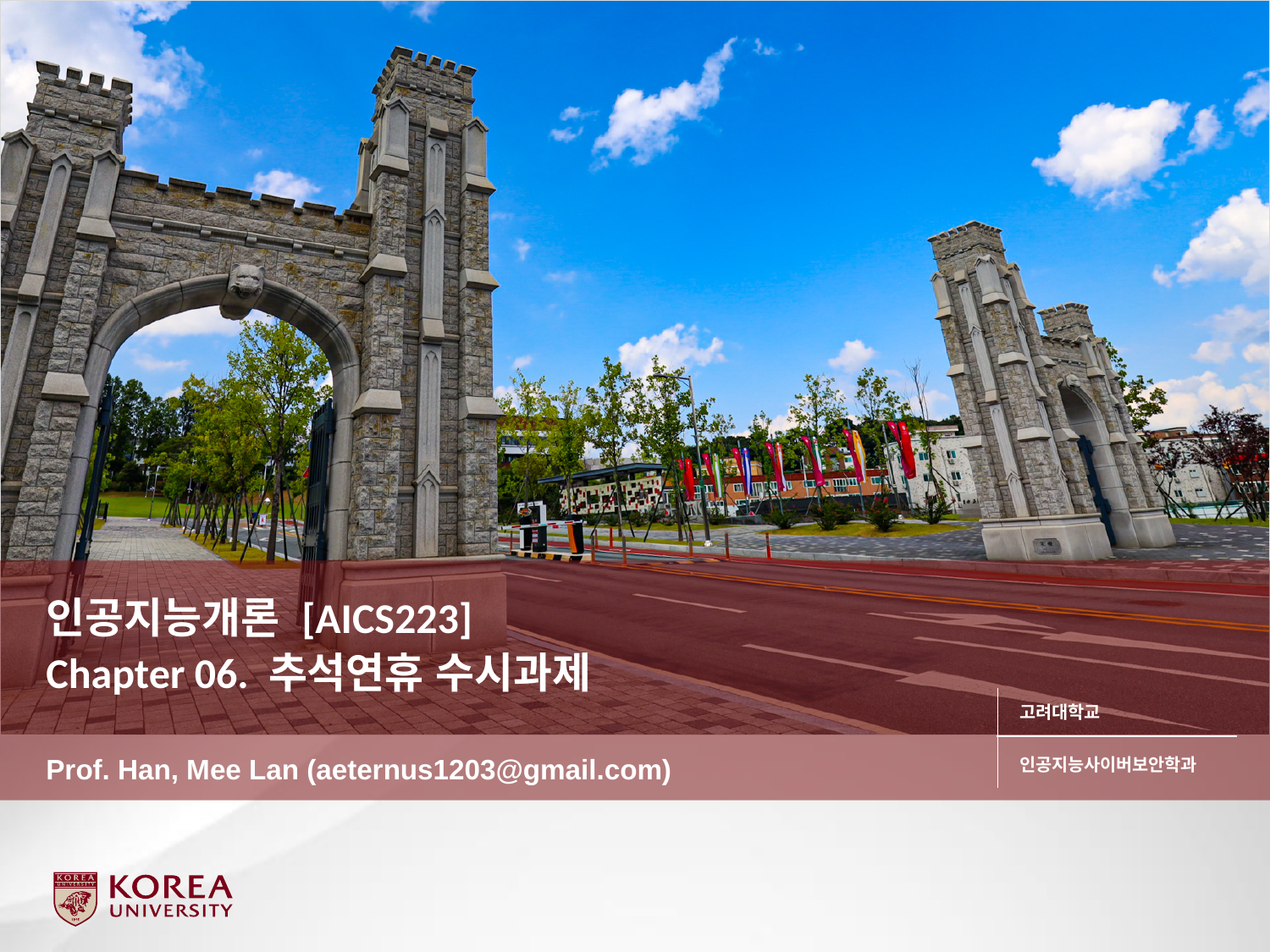

# 인공지능개론 [AICS223] Chapter 06. 추석연휴 수시과제
Prof. Han, Mee Lan (aeternus1203@gmail.com)